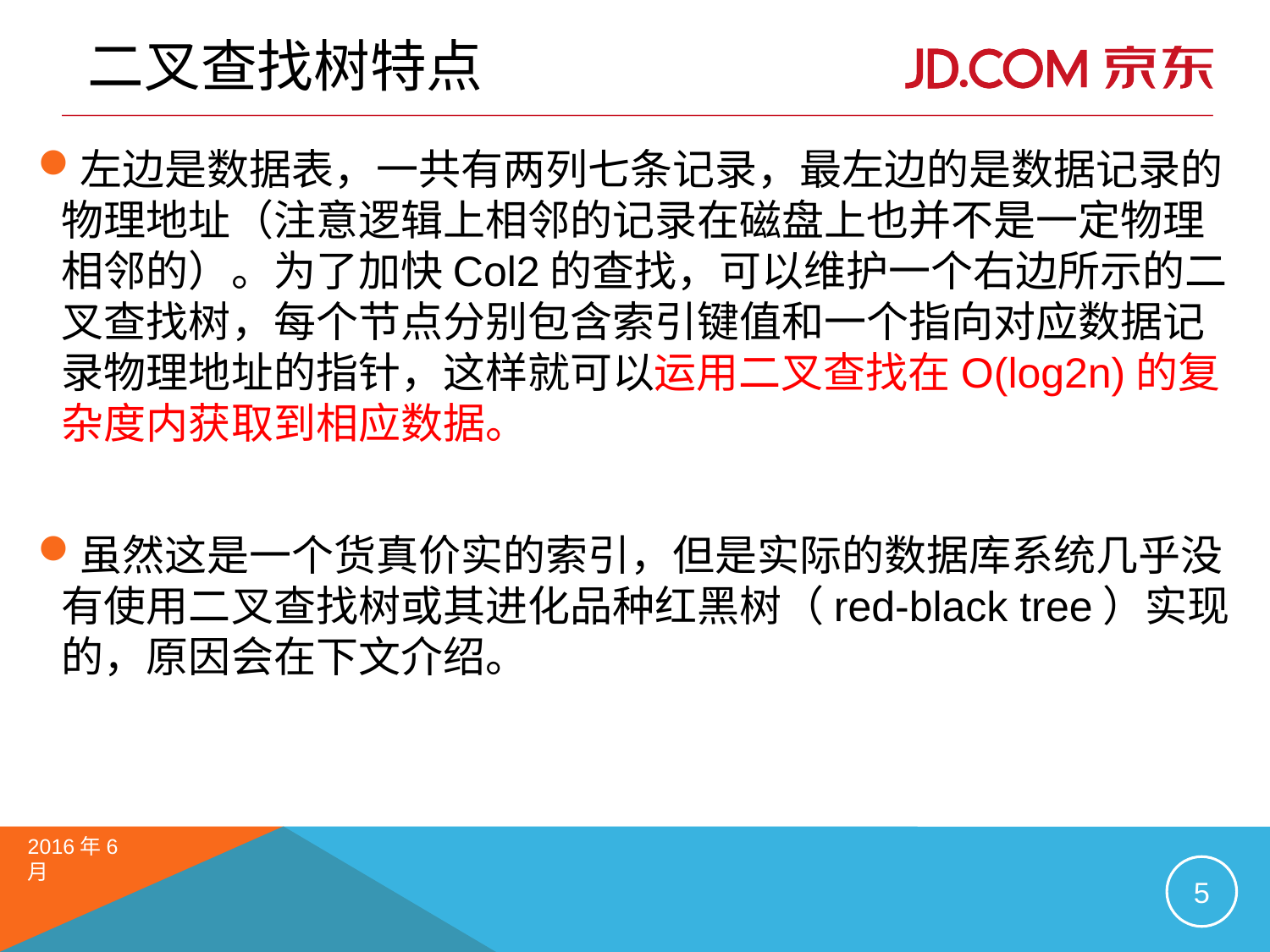

# 二叉查找树特点
左边是数据表，一共有两列七条记录，最左边的是数据记录的物理地址（注意逻辑上相邻的记录在磁盘上也并不是一定物理相邻的）。为了加快Col2的查找，可以维护一个右边所示的二叉查找树，每个节点分别包含索引键值和一个指向对应数据记录物理地址的指针，这样就可以运用二叉查找在O(log2n)的复杂度内获取到相应数据。

虽然这是一个货真价实的索引，但是实际的数据库系统几乎没有使用二叉查找树或其进化品种红黑树（red-black tree）实现的，原因会在下文介绍。
2016年6月
5